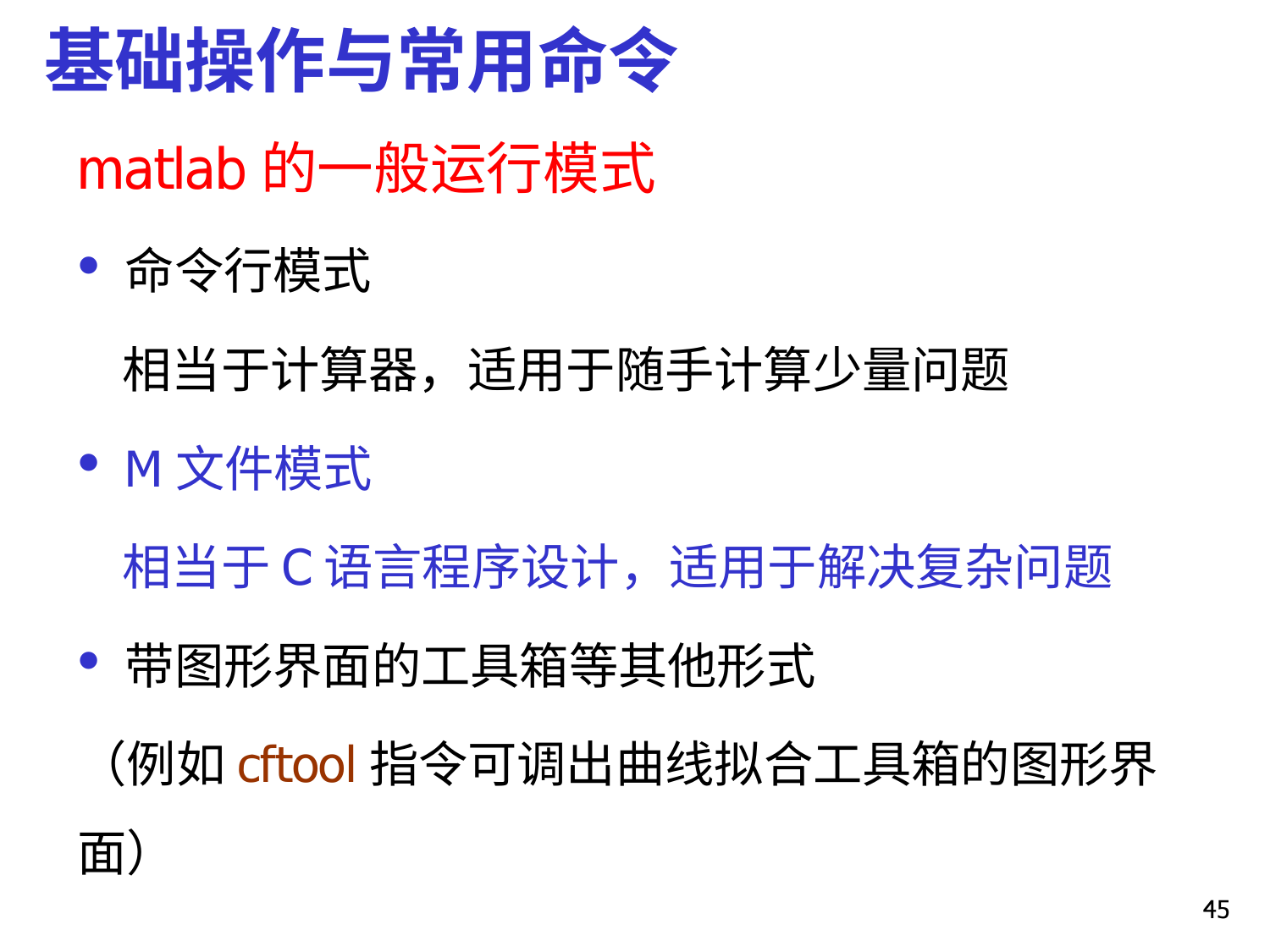

基础操作与常用命令
matlab的一般运行模式
命令行模式
   相当于计算器，适用于随手计算少量问题
M文件模式
   相当于C语言程序设计，适用于解决复杂问题
带图形界面的工具箱等其他形式
（例如cftool指令可调出曲线拟合工具箱的图形界面）
45